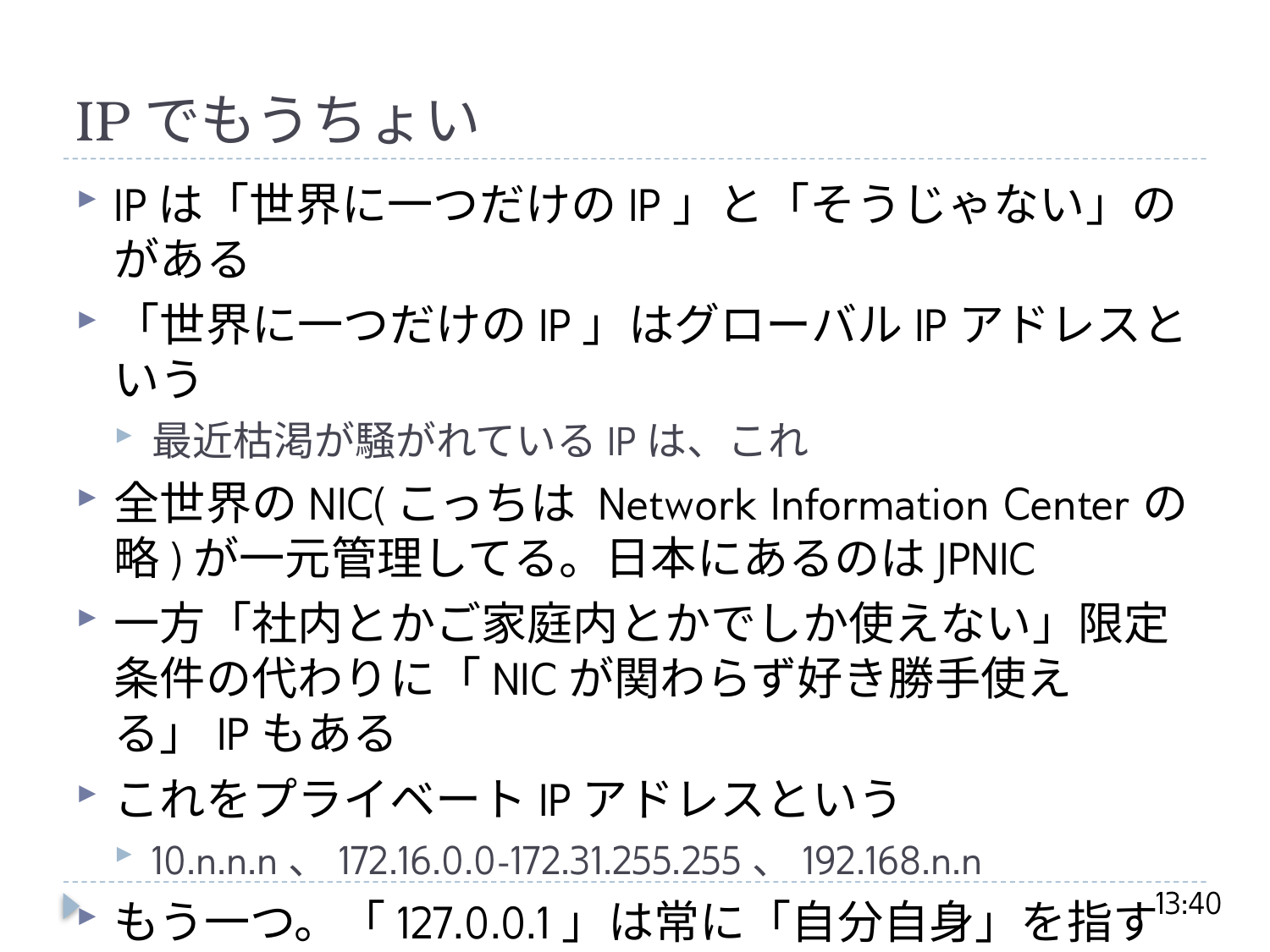

# IPでもうちょい
IPは「世界に一つだけのIP」と「そうじゃない」のがある
「世界に一つだけのIP」はグローバルIPアドレスという
最近枯渇が騒がれているIPは、これ
全世界のNIC(こっちは Network Information Centerの略)が一元管理してる。日本にあるのはJPNIC
一方「社内とかご家庭内とかでしか使えない」限定条件の代わりに「NICが関わらず好き勝手使える」IPもある
これをプライベートIPアドレスという
10.n.n.n、172.16.0.0-172.31.255.255、192.168.n.n
もう一つ。「127.0.0.1」は常に「自分自身」を指す
ループバックアドレス。実際には 127.n.n.n

13:40